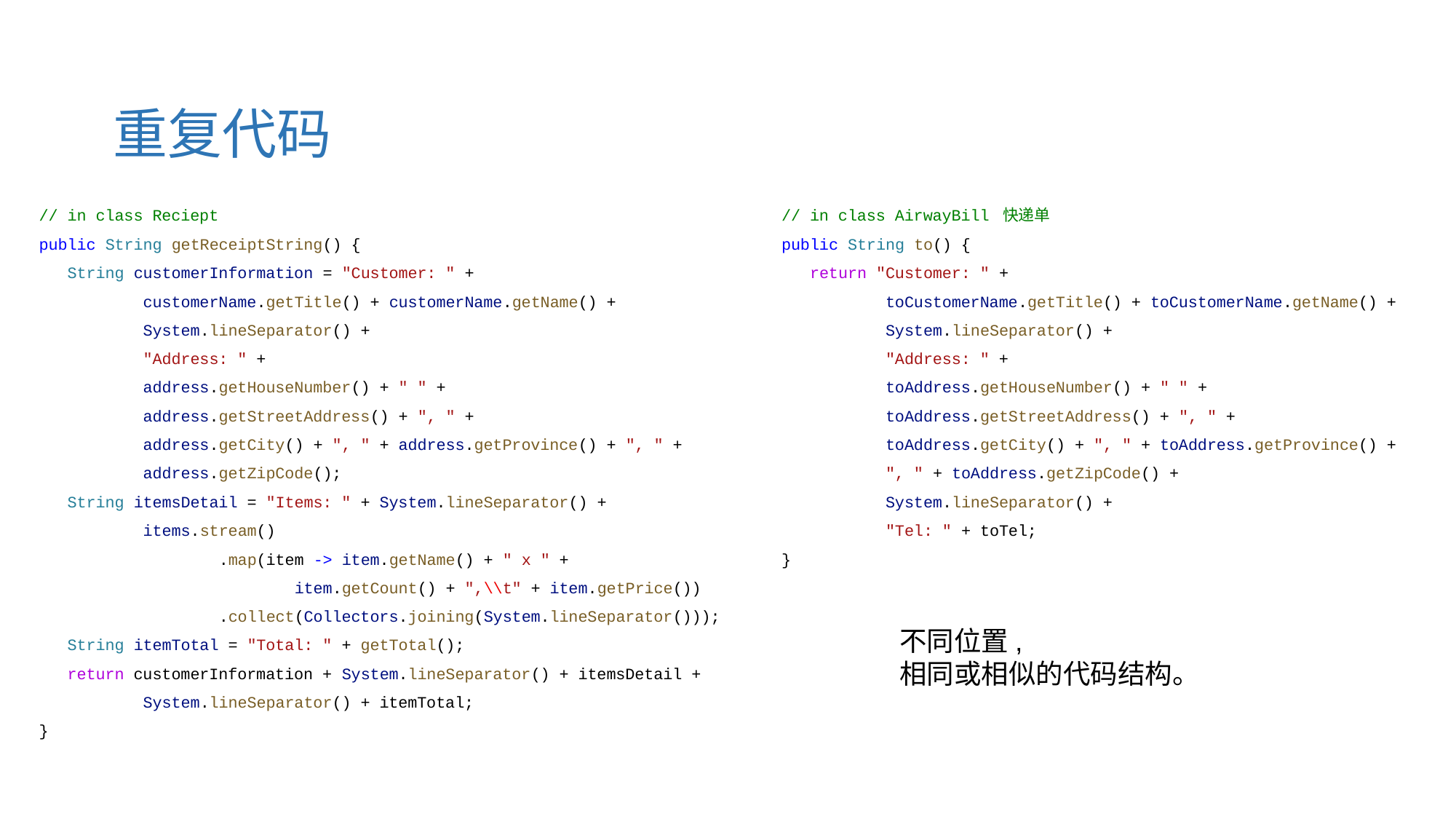

重复代码
// in class Reciept
public String getReceiptString() {
   String customerInformation = "Customer: " +
           customerName.getTitle() + customerName.getName() +
           System.lineSeparator() +
           "Address: " +
           address.getHouseNumber() + " " +
           address.getStreetAddress() + ", " +
           address.getCity() + ", " + address.getProvince() + ", " +
           address.getZipCode();
   String itemsDetail = "Items: " + System.lineSeparator() +
           items.stream()
                   .map(item -> item.getName() + " x " +
                           item.getCount() + ",\\t" + item.getPrice())
                   .collect(Collectors.joining(System.lineSeparator()));
   String itemTotal = "Total: " + getTotal();
   return customerInformation + System.lineSeparator() + itemsDetail +
           System.lineSeparator() + itemTotal;
}
// in class AirwayBill 快递单
public String to() {
   return "Customer: " +
           toCustomerName.getTitle() + toCustomerName.getName() +
           System.lineSeparator() +
           "Address: " +
           toAddress.getHouseNumber() + " " +
           toAddress.getStreetAddress() + ", " +
           toAddress.getCity() + ", " + toAddress.getProvince() +
           ", " + toAddress.getZipCode() +
           System.lineSeparator() +
           "Tel: " + toTel;
}
不同位置,
相同或相似的代码结构。